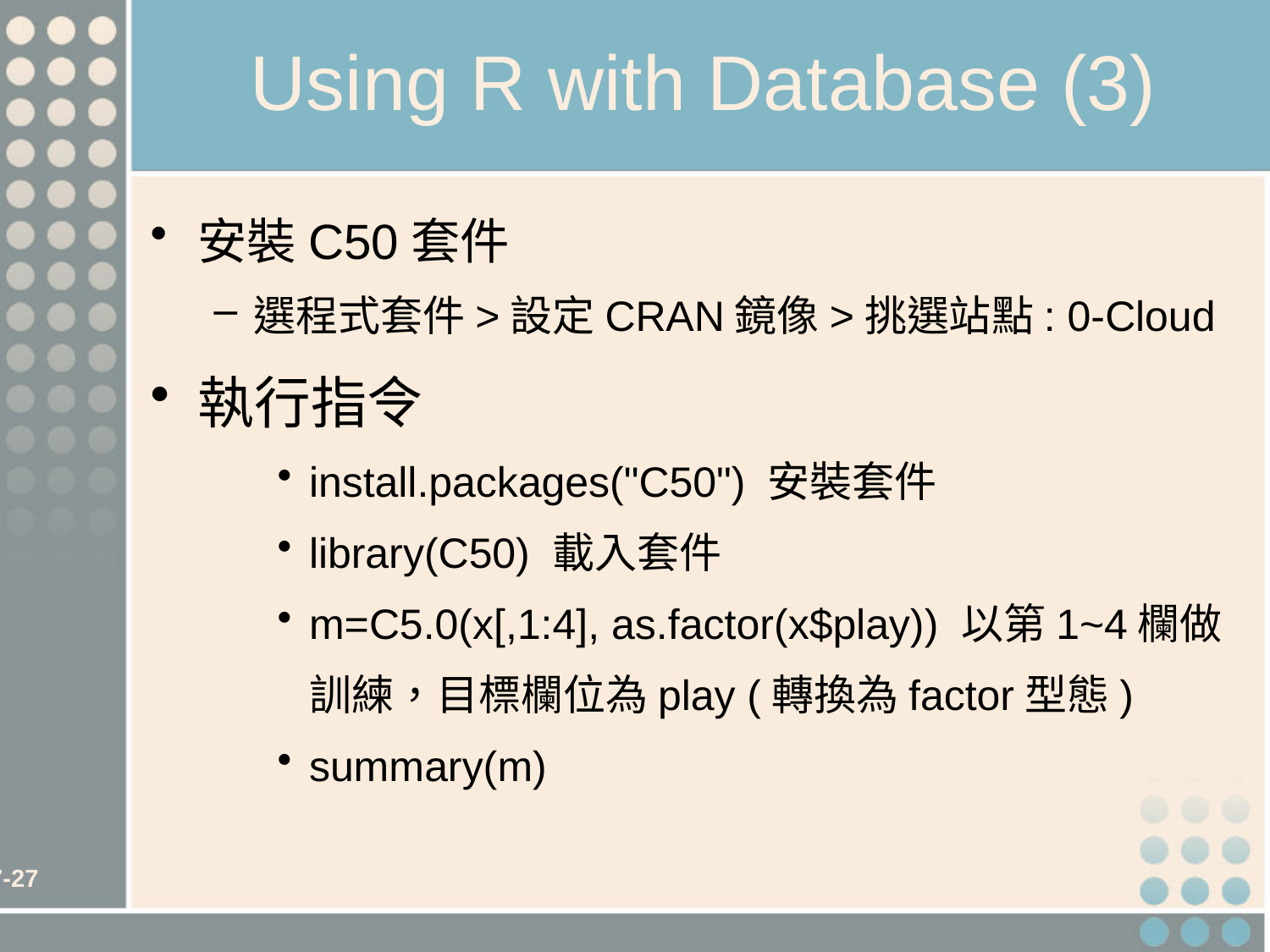

# Using R with Database (3)
安裝C50套件
選程式套件>設定CRAN鏡像>挑選站點: 0-Cloud
執行指令
install.packages("C50") 安裝套件
library(C50) 載入套件
m=C5.0(x[,1:4], as.factor(x$play)) 以第1~4欄做訓練，目標欄位為play (轉換為factor型態)
summary(m)